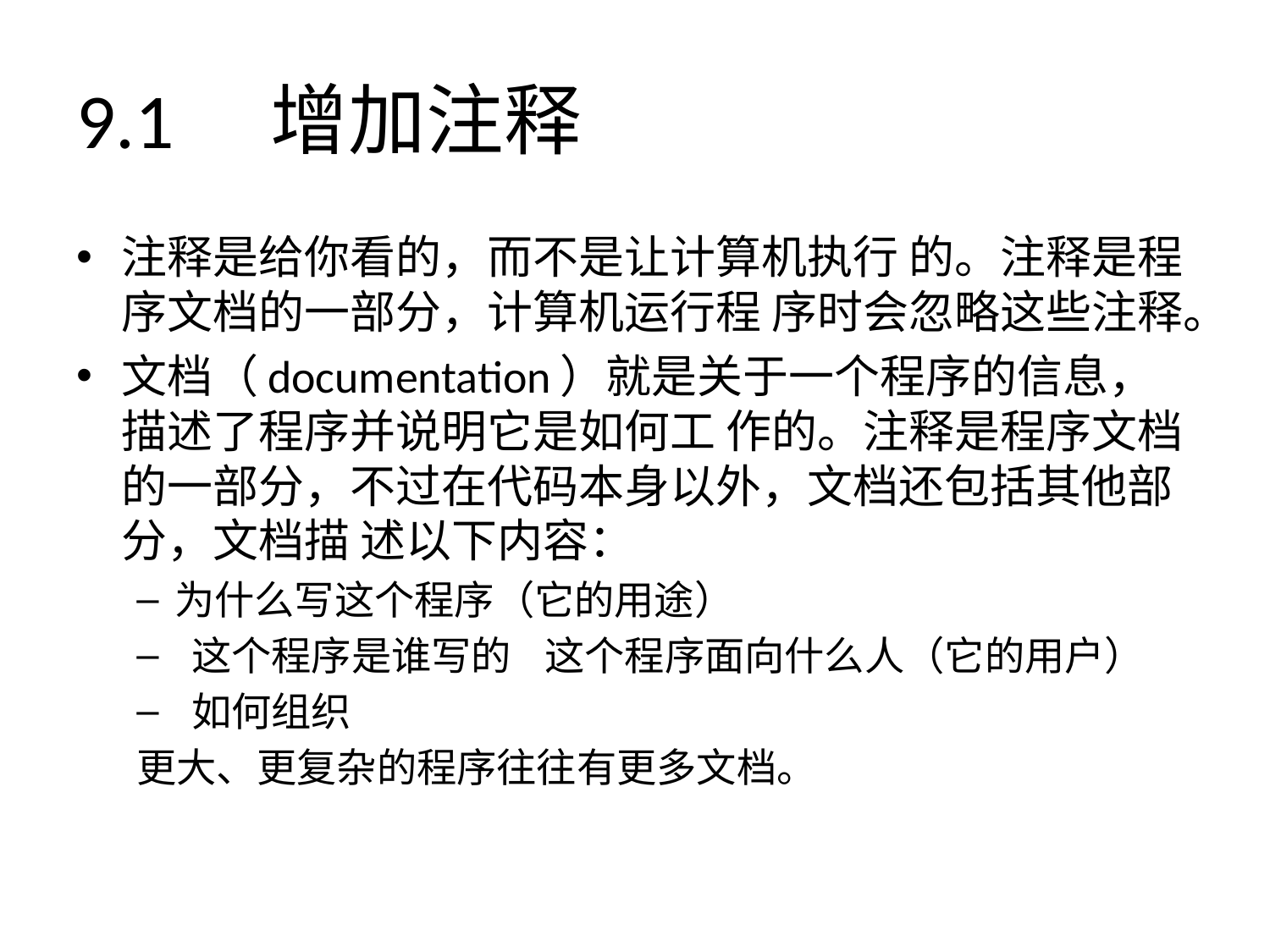

# 9.1　增加注释
注释是给你看的，而不是让计算机执行 的。注释是程序文档的一部分，计算机运行程 序时会忽略这些注释。
文档（documentation）就是关于一个程序的信息，描述了程序并说明它是如何工 作的。注释是程序文档的一部分，不过在代码本身以外，文档还包括其他部分，文档描 述以下内容： 
为什么写这个程序（它的用途）
 这个程序是谁写的  这个程序面向什么人（它的用户）
 如何组织
更大、更复杂的程序往往有更多文档。